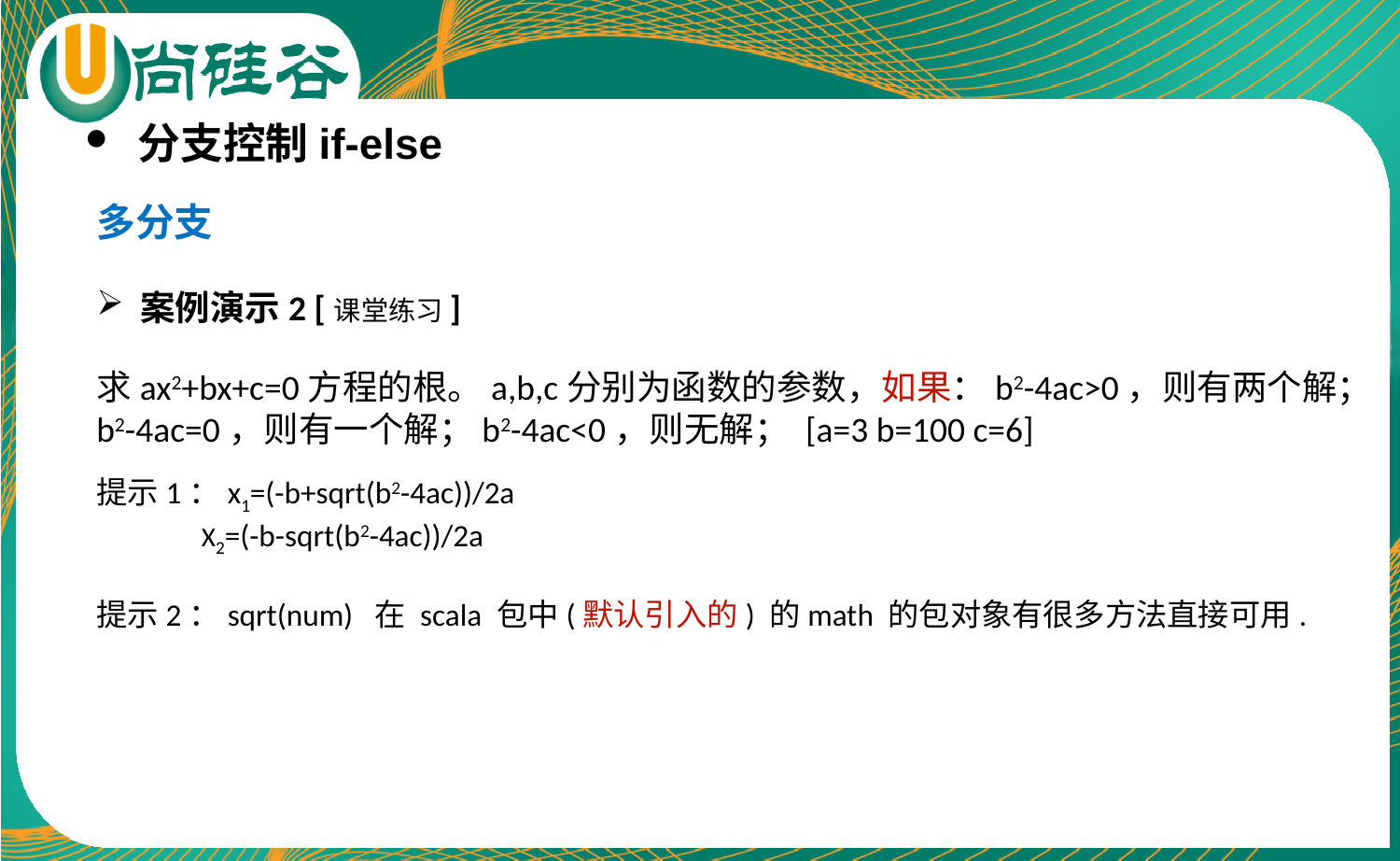

分支控制if-else

多分支

案例演示2 [课堂练习]

求ax2+bx+c=0方程的根。a,b,c分别为函数的参数，如果：b2-4ac>0，则有两个解；
b2-4ac=0，则有一个解；b2-4ac<0，则无解； [a=3 b=100 c=6]
提示1：x1=(-b+sqrt(b2-4ac))/2a
               X2=(-b-sqrt(b2-4ac))/2a

提示2：sqrt(num)  在 scala 包中(默认引入的) 的math 的包对象有很多方法直接可用.